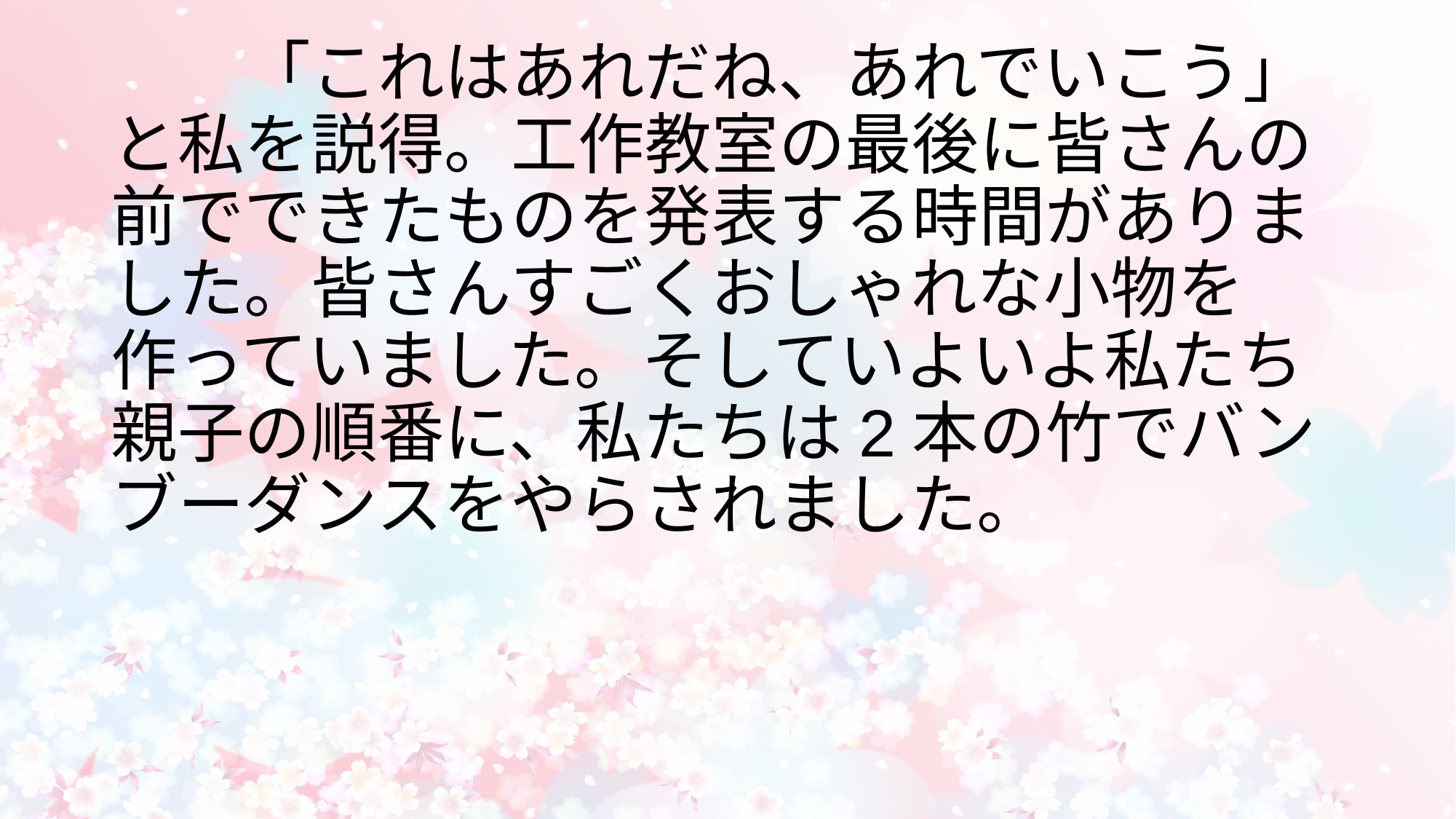

「これはあれだね、あれでいこう」と私を説得。工作教室の最後に皆さんの前でできたものを発表する時間がありました。皆さんすごくおしゃれな小物を作っていました。そしていよいよ私たち親子の順番に、私たちは2本の竹でバンブーダンスをやらされました。